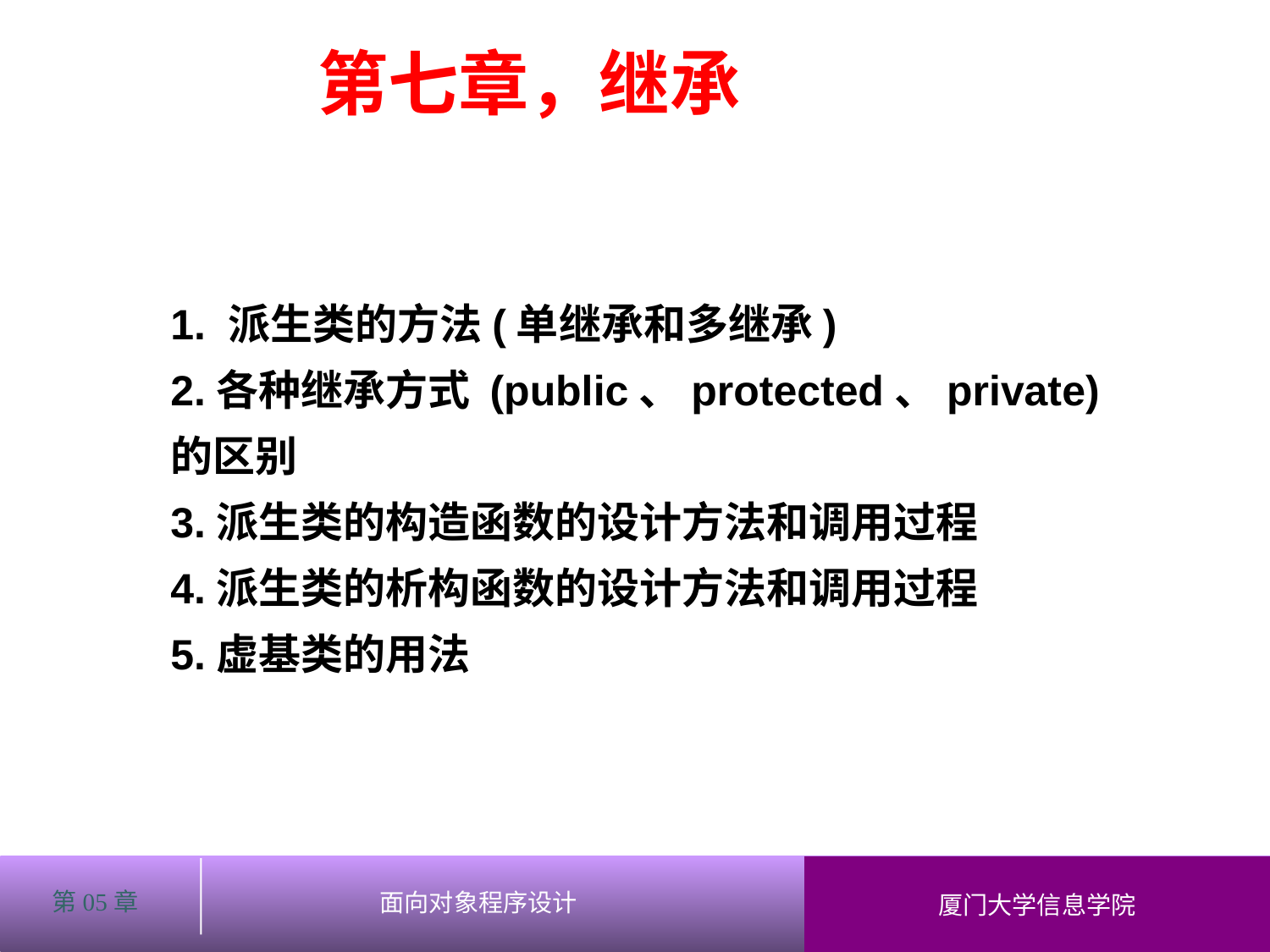

# 第七章，继承
1. 派生类的方法(单继承和多继承)
2.各种继承方式 (public、protected、private)的区别
3.派生类的构造函数的设计方法和调用过程
4.派生类的析构函数的设计方法和调用过程
5.虚基类的用法
27